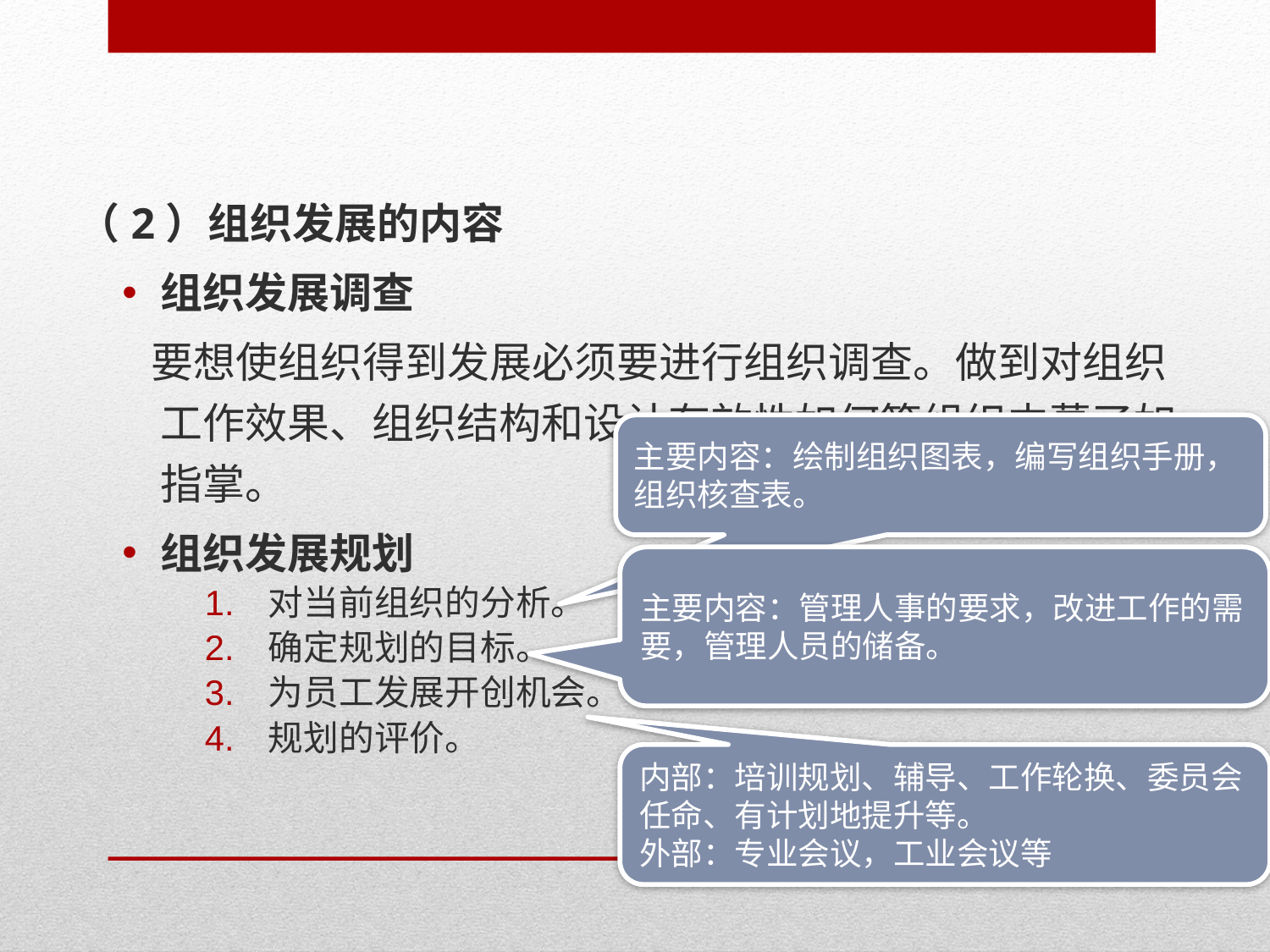

（2）组织发展的内容
组织发展调查
  要想使组织得到发展必须要进行组织调查。做到对组织工作效果、组织结构和设计有效性如何等组织内幕了如指掌。
组织发展规划
对当前组织的分析。
确定规划的目标。
为员工发展开创机会。
规划的评价。
主要内容：绘制组织图表，编写组织手册，组织核查表。
主要内容：管理人事的要求，改进工作的需要，管理人员的储备。
内部：培训规划、辅导、工作轮换、委员会任命、有计划地提升等。
外部：专业会议，工业会议等